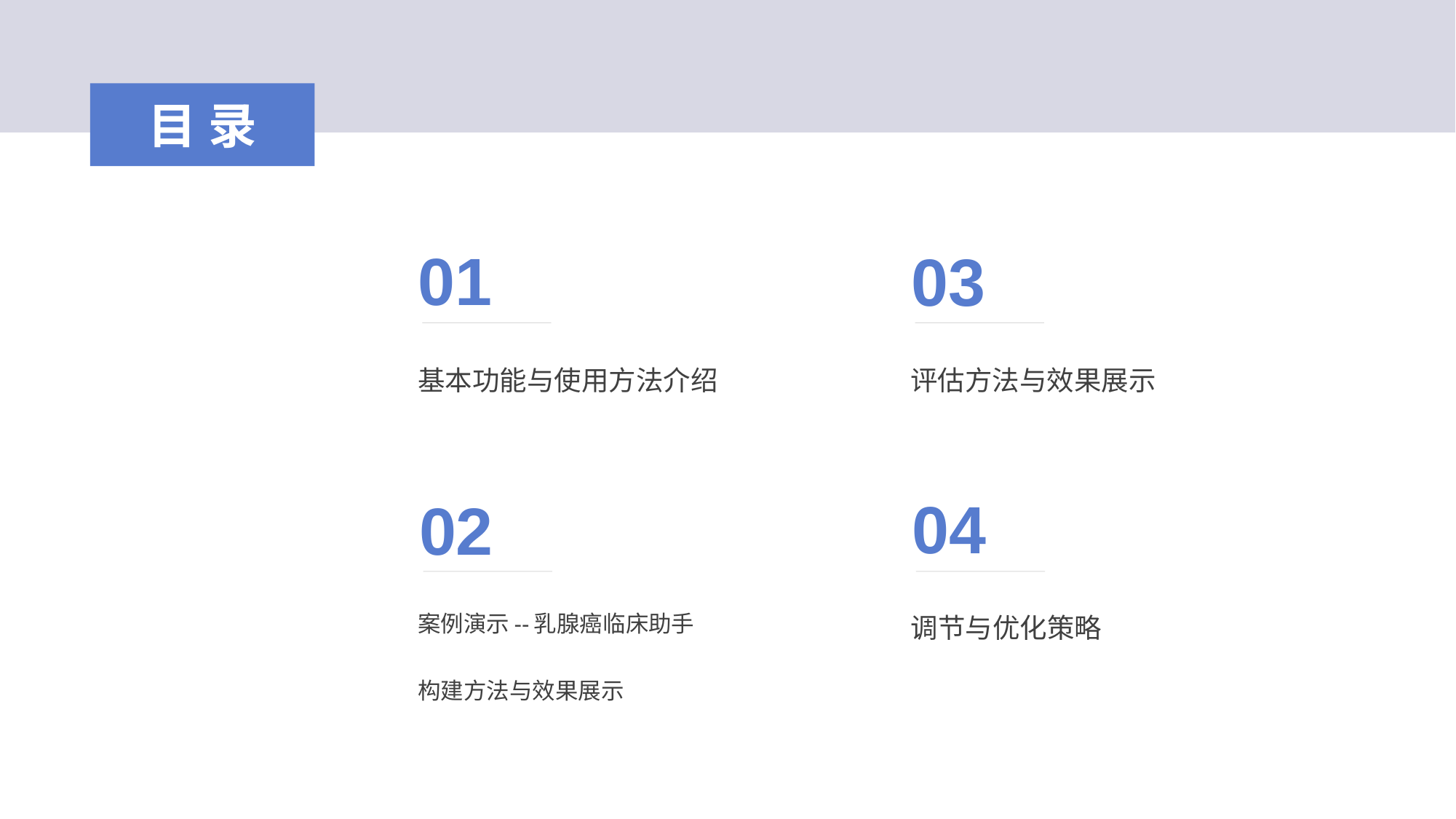

目录
01
03
基本功能与使用方法介绍
评估方法与效果展示
04
02
调节与优化策略
案例演示--乳腺癌临床助手
构建方法与效果展示